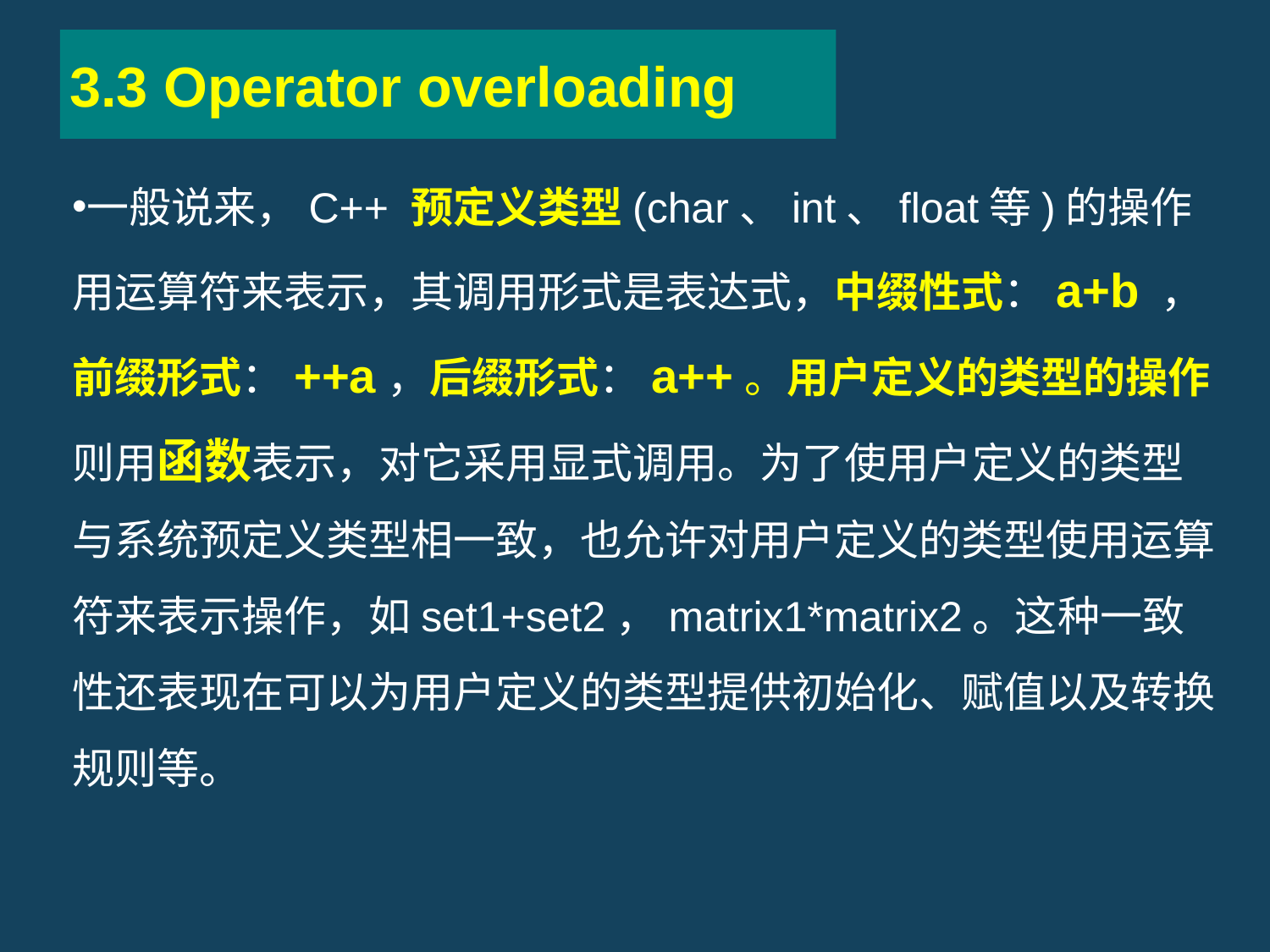

# 3.3 Operator overloading
一般说来，C++ 预定义类型(char、int、float等)的操作用运算符来表示，其调用形式是表达式，中缀性式：a+b ，前缀形式：++a，后缀形式：a++。用户定义的类型的操作则用函数表示，对它采用显式调用。为了使用户定义的类型与系统预定义类型相一致，也允许对用户定义的类型使用运算符来表示操作，如set1+set2，matrix1*matrix2。这种一致性还表现在可以为用户定义的类型提供初始化、赋值以及转换规则等。